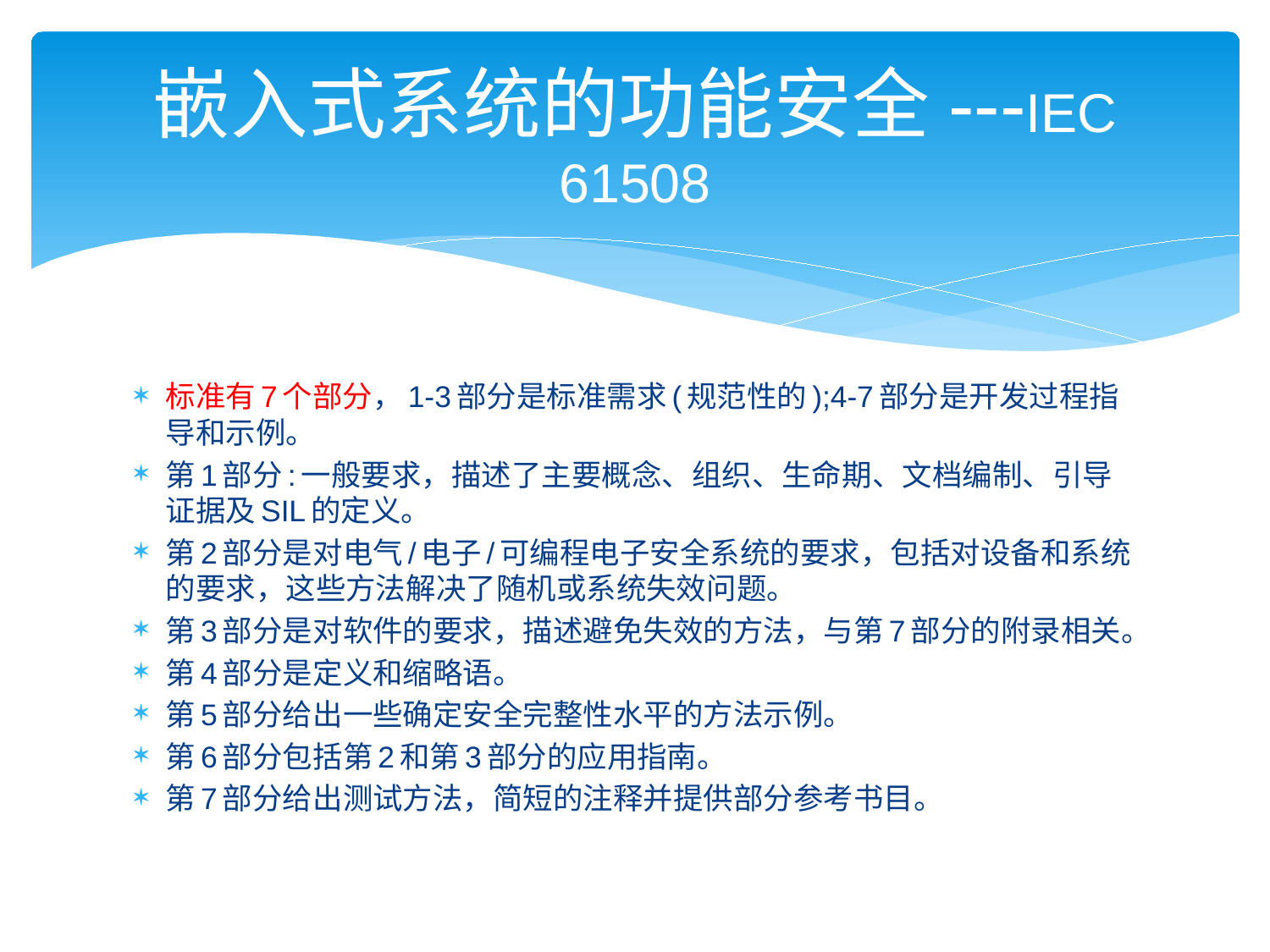

# 嵌入式系统的功能安全---IEC 61508
标准有7个部分，1-3部分是标准需求(规范性的);4-7部分是开发过程指导和示例。
第1部分:一般要求，描述了主要概念、组织、生命期、文档编制、引导证据及SIL的定义。
第2部分是对电气/电子/可编程电子安全系统的要求，包括对设备和系统的要求，这些方法解决了随机或系统失效问题。
第3部分是对软件的要求，描述避免失效的方法，与第7部分的附录相关。
第4部分是定义和缩略语。
第5部分给出一些确定安全完整性水平的方法示例。
第6部分包括第2和第3部分的应用指南。
第7部分给出测试方法，简短的注释并提供部分参考书目。